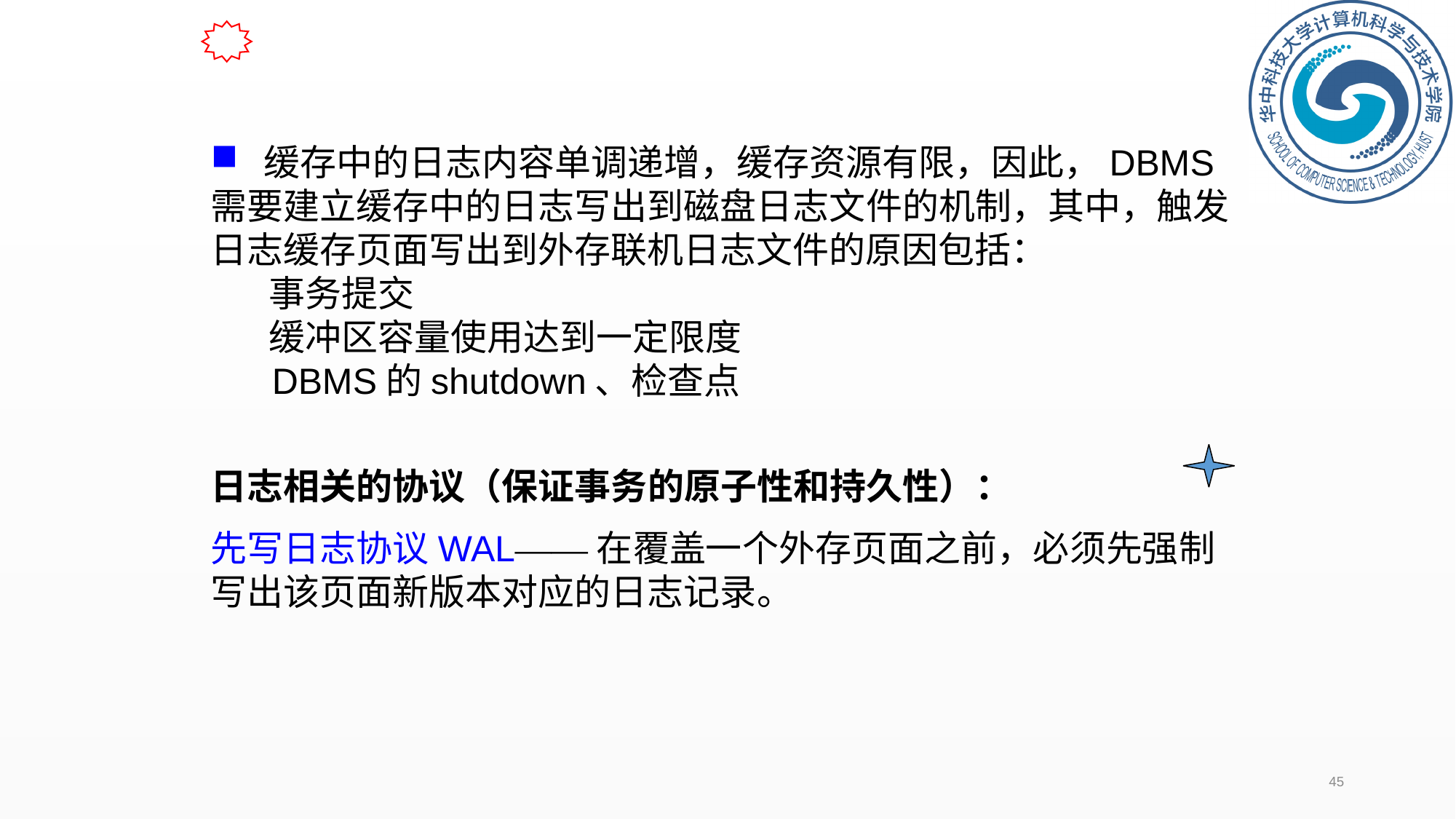

缓存中的日志内容单调递增，缓存资源有限，因此，DBMS需要建立缓存中的日志写出到磁盘日志文件的机制，其中，触发日志缓存页面写出到外存联机日志文件的原因包括：
      事务提交
      缓冲区容量使用达到一定限度
      DBMS的shutdown、检查点

日志相关的协议（保证事务的原子性和持久性）：
先写日志协议WAL——在覆盖一个外存页面之前，必须先强制写出该页面新版本对应的日志记录。

45